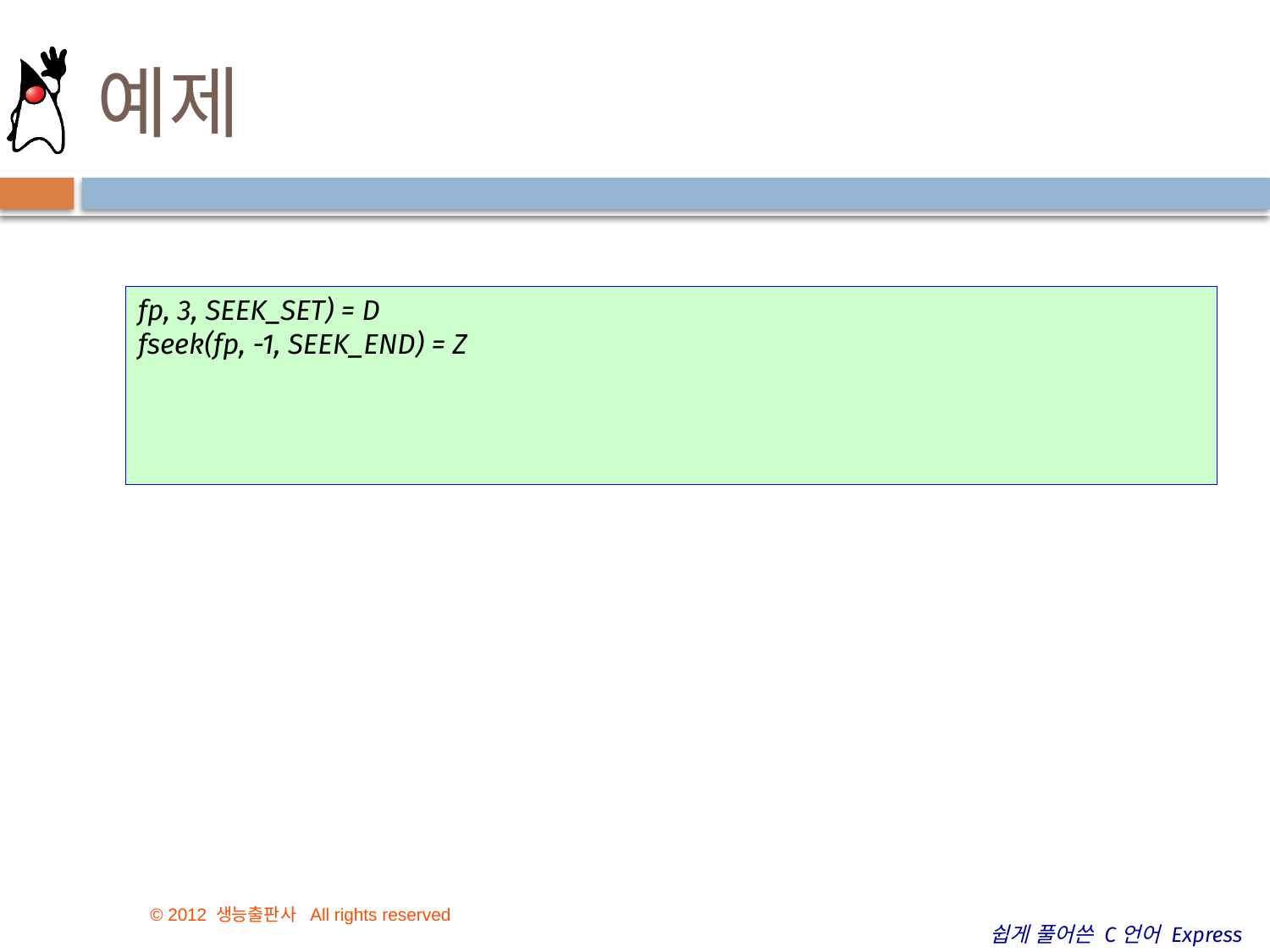

# 예제
fp, 3, SEEK_SET) = D
fseek(fp, -1, SEEK_END) = Z